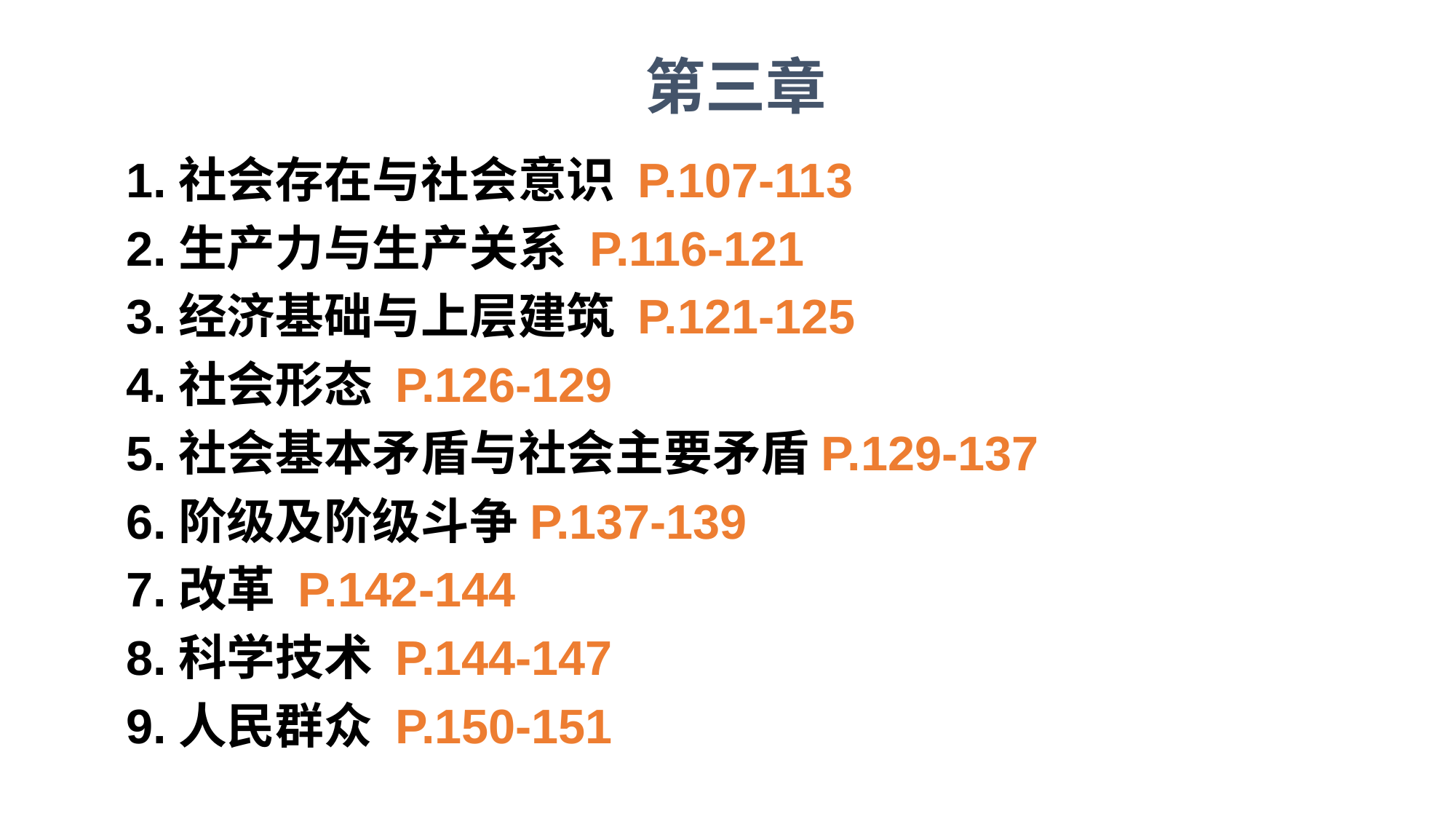

第三章
1.社会存在与社会意识 P.107-113
2.生产力与生产关系 P.116-121
3.经济基础与上层建筑 P.121-125
4.社会形态 P.126-129
5.社会基本矛盾与社会主要矛盾P.129-137
6.阶级及阶级斗争P.137-139
7.改革 P.142-144
8.科学技术 P.144-147
9.人民群众 P.150-151